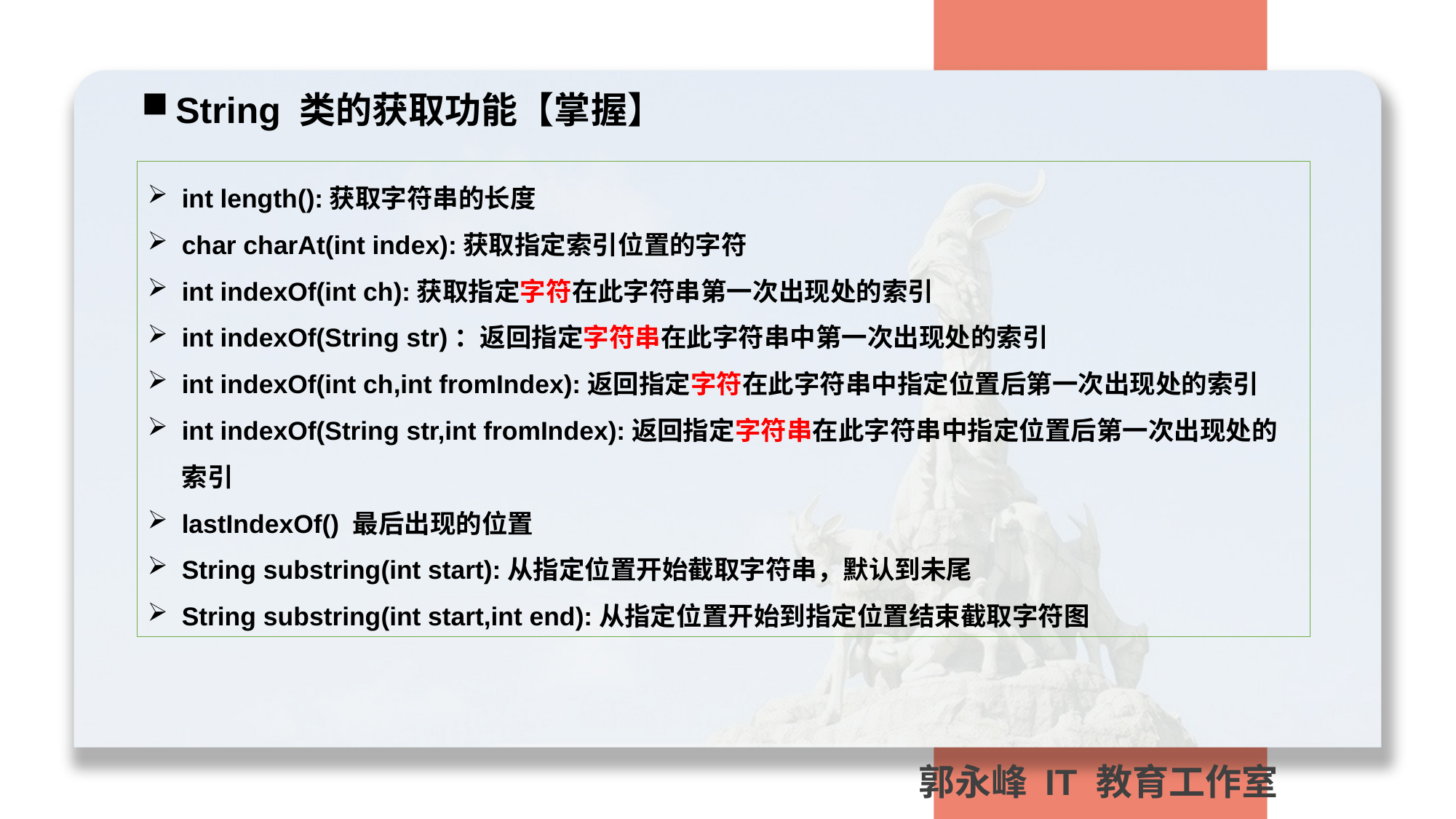

String 类的获取功能【掌握】
int length():获取字符串的长度
char charAt(int index):获取指定索引位置的字符
int indexOf(int ch):获取指定字符在此字符串第一次出现处的索引
int indexOf(String str)：返回指定字符串在此字符串中第一次出现处的索引
int indexOf(int ch,int fromIndex):返回指定字符在此字符串中指定位置后第一次出现处的索引
int indexOf(String str,int fromIndex):返回指定字符串在此字符串中指定位置后第一次出现处的索引
lastIndexOf() 最后出现的位置
String substring(int start):从指定位置开始截取字符串，默认到未尾
String substring(int start,int end):从指定位置开始到指定位置结束截取字符图